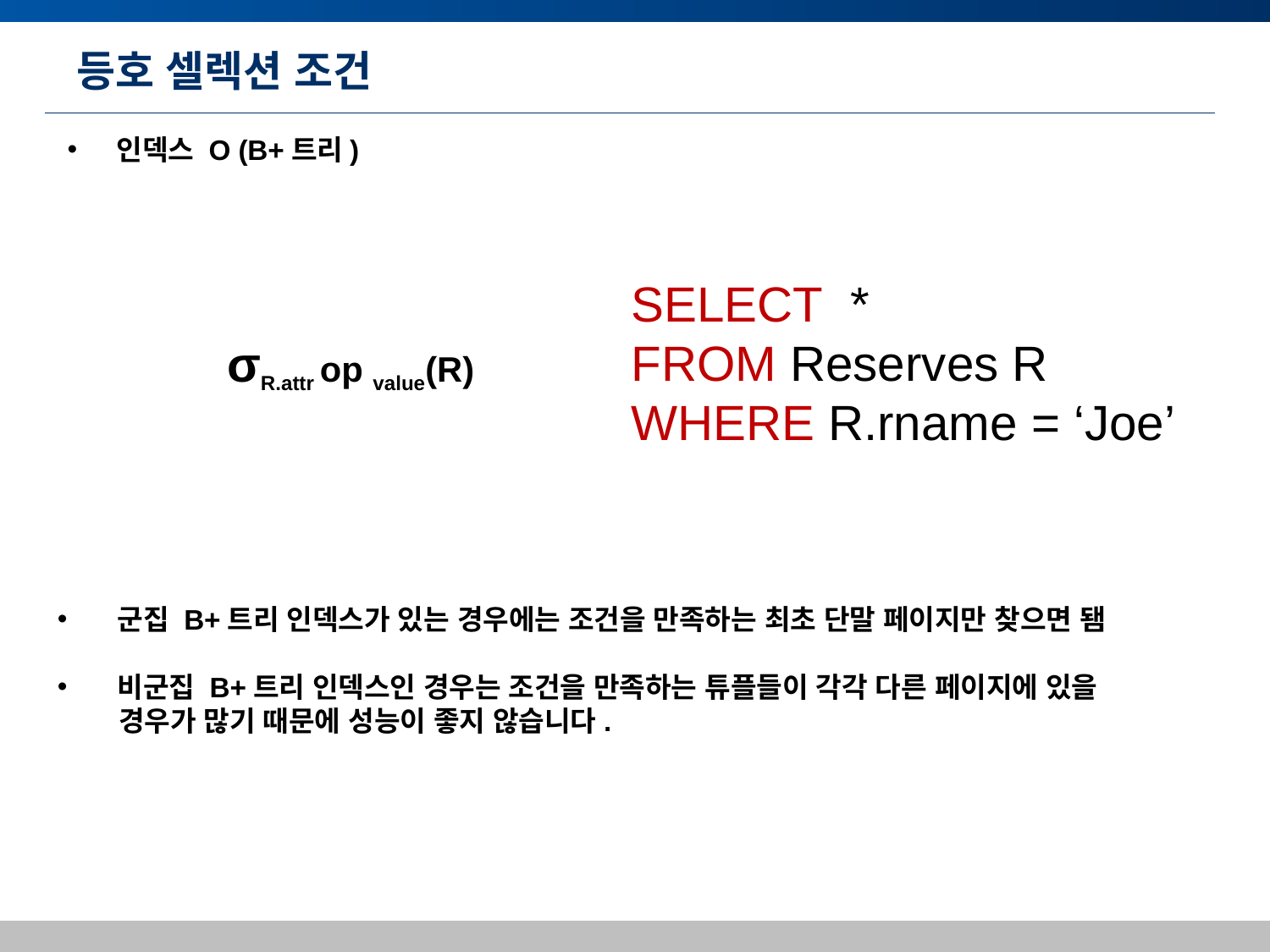

# 등호 셀렉션 조건
  인덱스 O (B+트리)
SELECT  *
FROM Reserves R
WHERE R.rname = ‘Joe’
σR.attr op value(R)
   군집 B+트리 인덱스가 있는 경우에는 조건을 만족하는 최초 단말 페이지만 찾으면 됌

   비군집 B+트리 인덱스인 경우는 조건을 만족하는 튜플들이 각각 다른 페이지에 있을
    경우가 많기 때문에 성능이 좋지 않습니다.